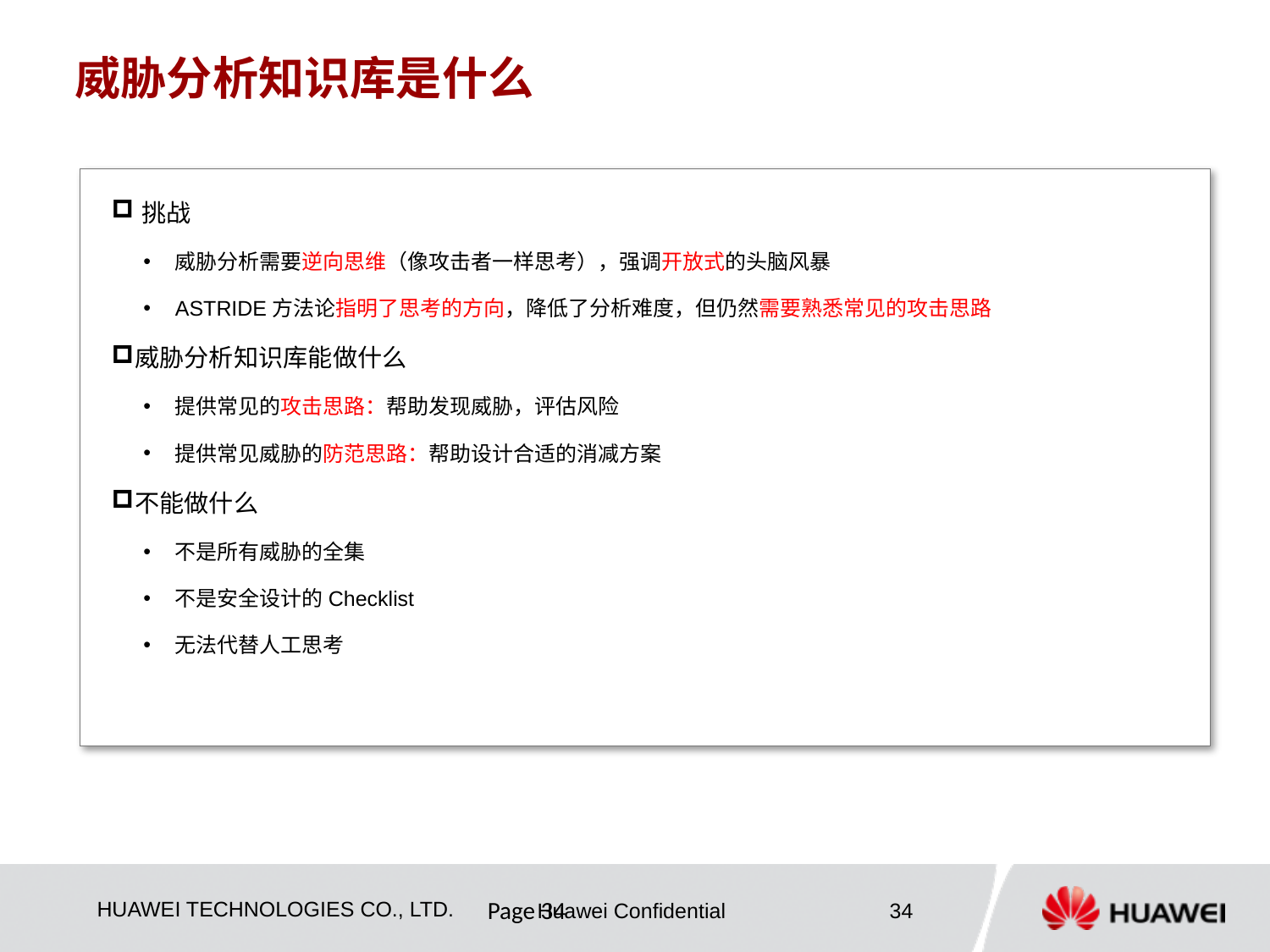

# 威胁分析知识库是什么

挑战
威胁分析需要逆向思维（像攻击者一样思考），强调开放式的头脑风暴
ASTRIDE方法论指明了思考的方向，降低了分析难度，但仍然需要熟悉常见的攻击思路
威胁分析知识库能做什么
提供常见的攻击思路：帮助发现威胁，评估风险
提供常见威胁的防范思路：帮助设计合适的消减方案
不能做什么
不是所有威胁的全集
不是安全设计的Checklist
无法代替人工思考
Page 34